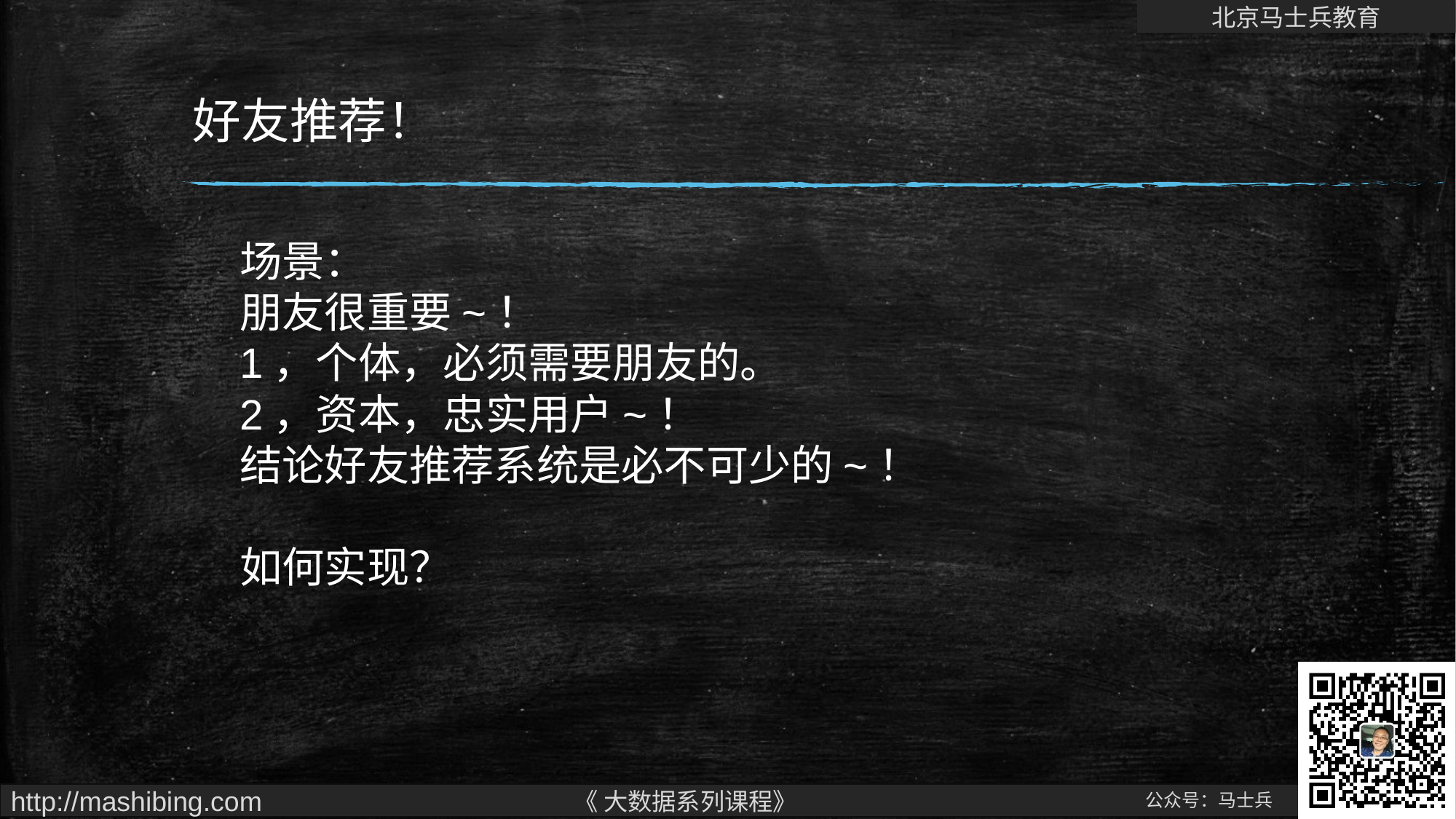

# 好友推荐！
场景：
朋友很重要~！
1，个体，必须需要朋友的。
2，资本，忠实用户~！
结论好友推荐系统是必不可少的~！

如何实现？